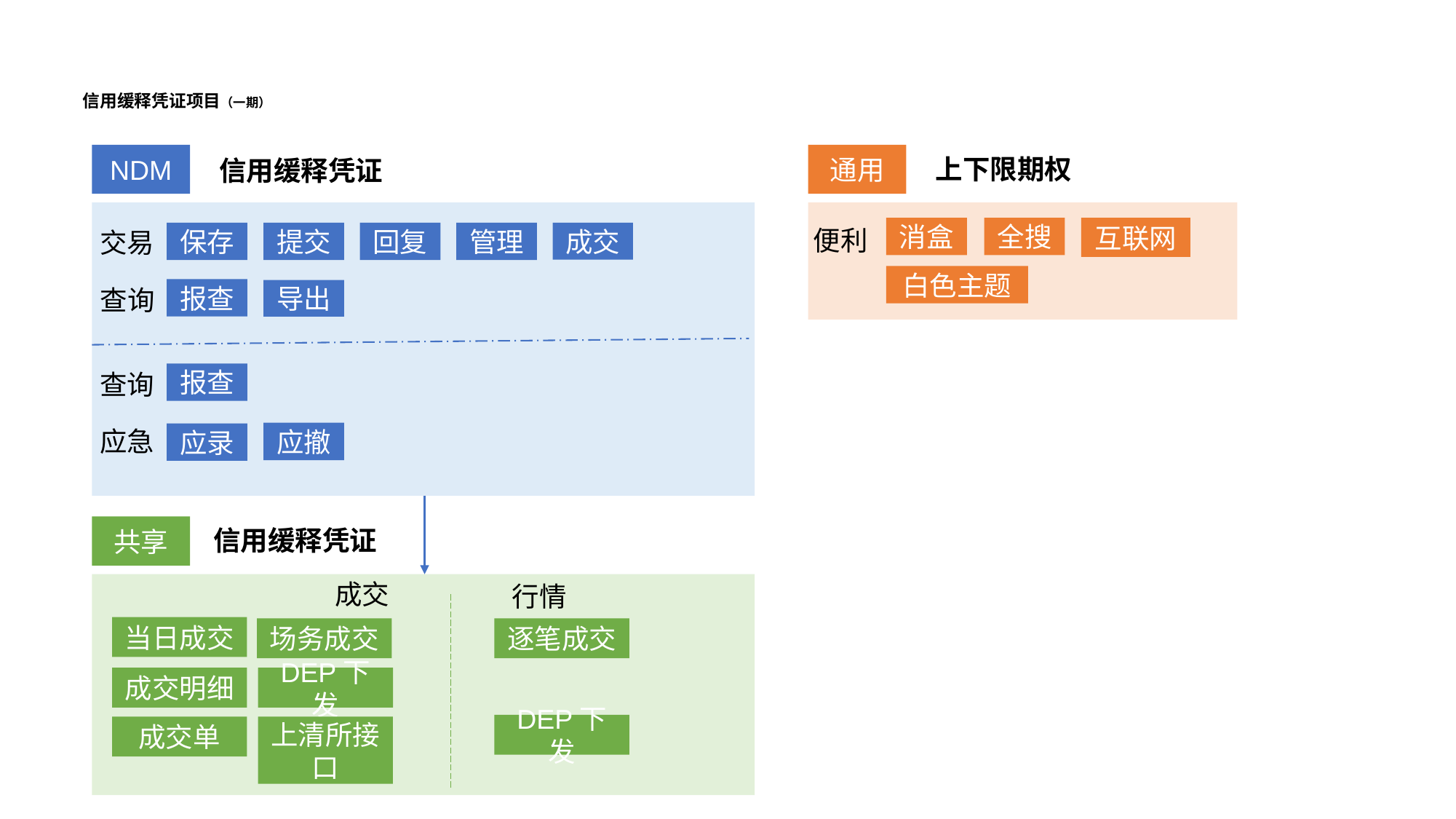

# 信用缓释凭证项目（一期）
NDM
通用
上下限期权
信用缓释凭证

消盒
全搜
互联网
便利
交易
保存
提交
回复
管理

成交

白色主题
查询
报查
导出
查询
报查
应急
应撤
应录
共享
信用缓释凭证
成交

行情
当日成交
场务成交
逐笔成交
成交明细
DEP下发
DEP下发
成交单
上清所接口